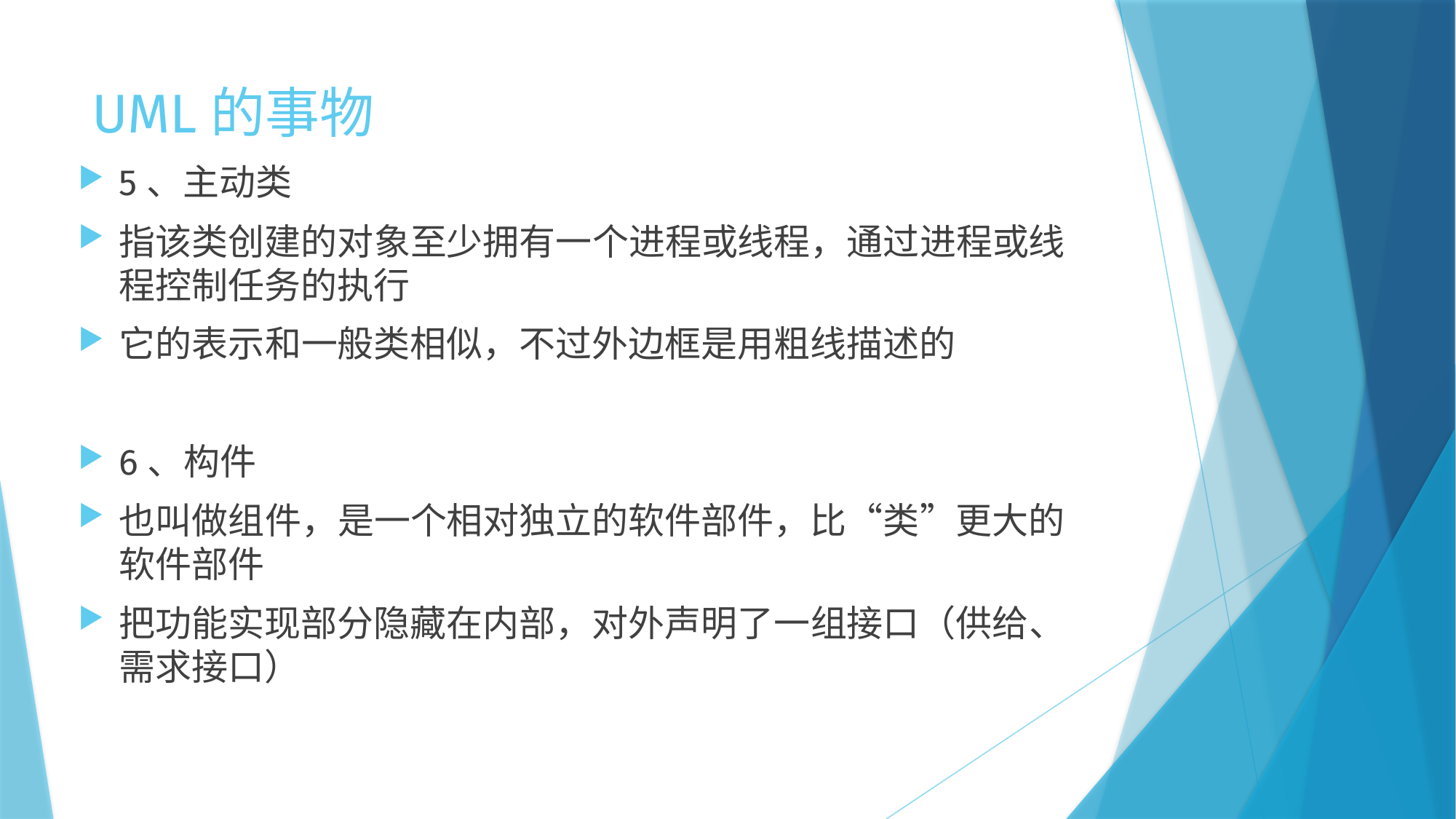

# UML的事物
5、主动类
指该类创建的对象至少拥有一个进程或线程，通过进程或线程控制任务的执行
它的表示和一般类相似，不过外边框是用粗线描述的

6、构件
也叫做组件，是一个相对独立的软件部件，比“类”更大的软件部件
把功能实现部分隐藏在内部，对外声明了一组接口（供给、需求接口）